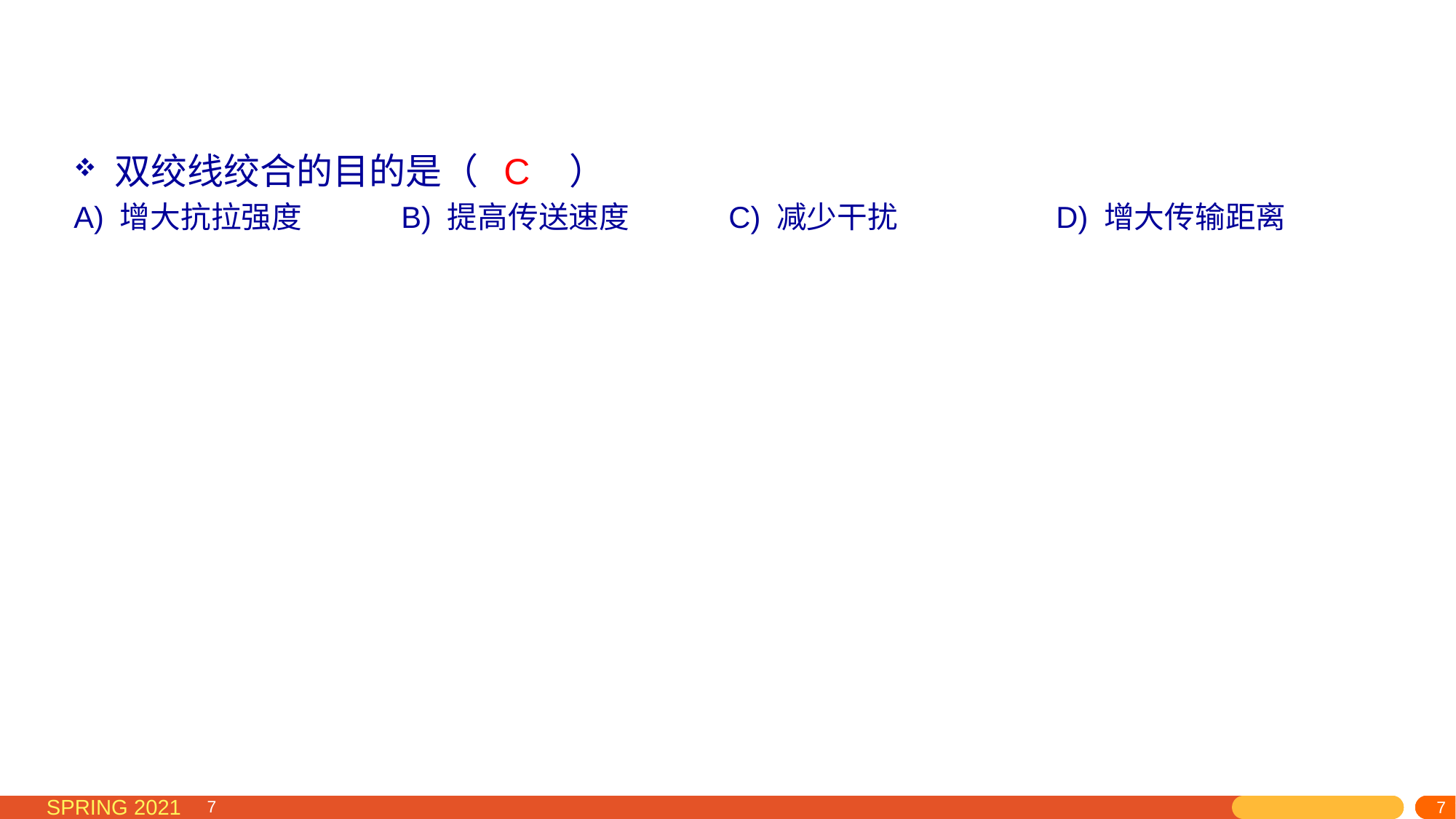

#
双绞线绞合的目的是（  C   ）
A) 增大抗拉强度	B) 提高传送速度	C) 减少干扰		D) 增大传输距离